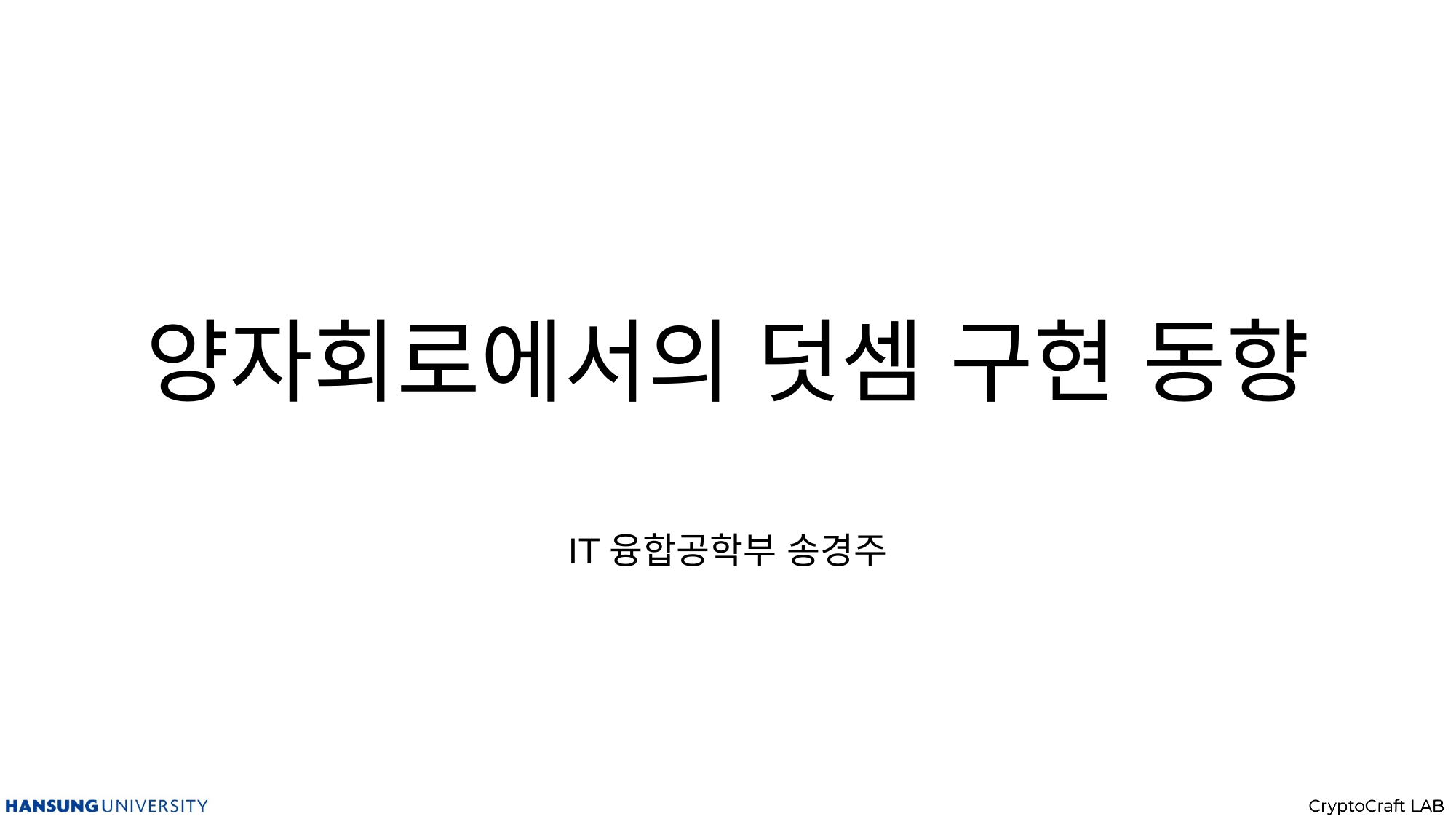

# 양자회로에서의 덧셈 구현 동향
IT융합공학부 송경주